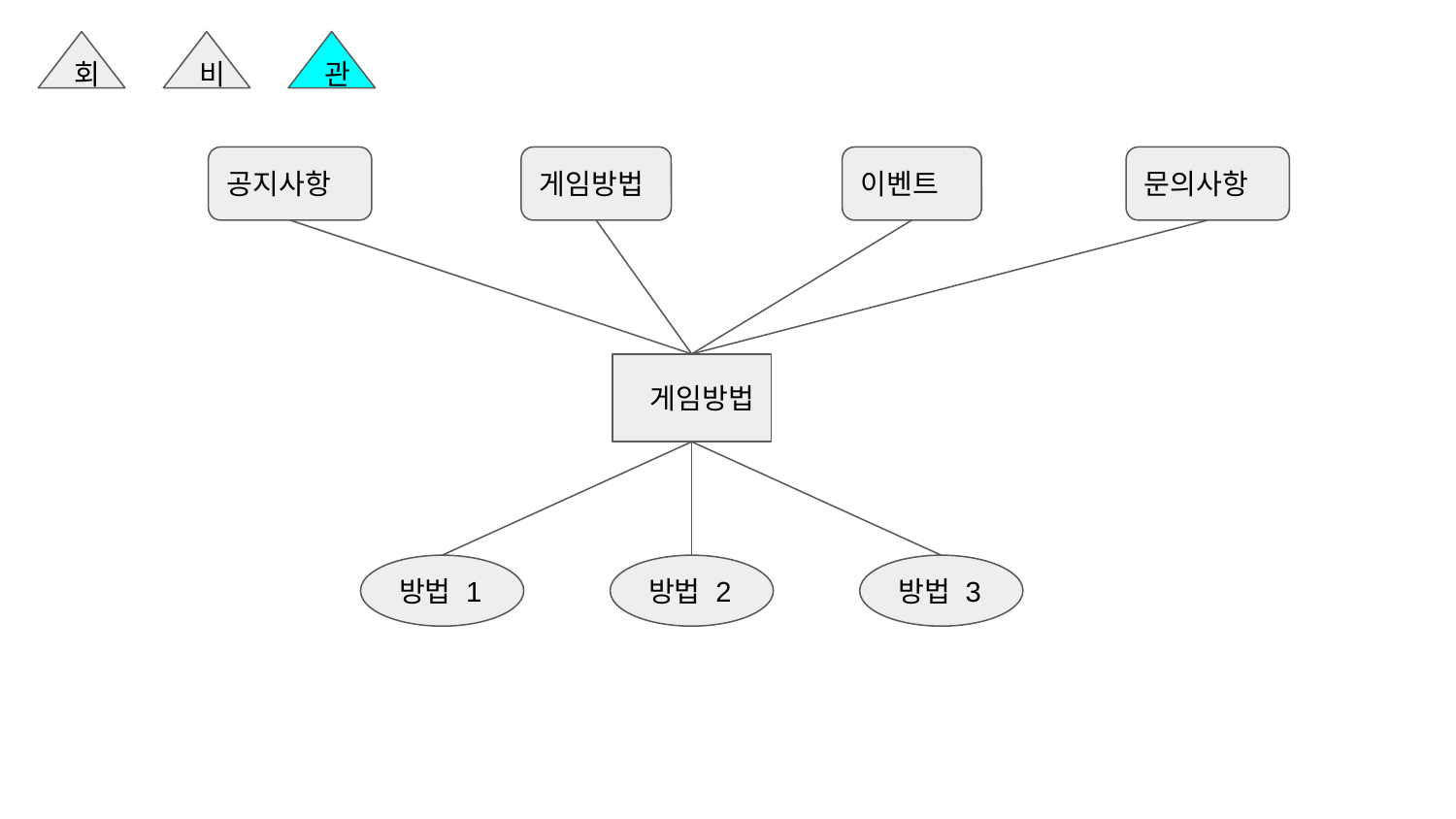

회
비
관
공지사항
게임방법
이벤트
문의사항
  게임방법
방법 1
방법 2
방법 3